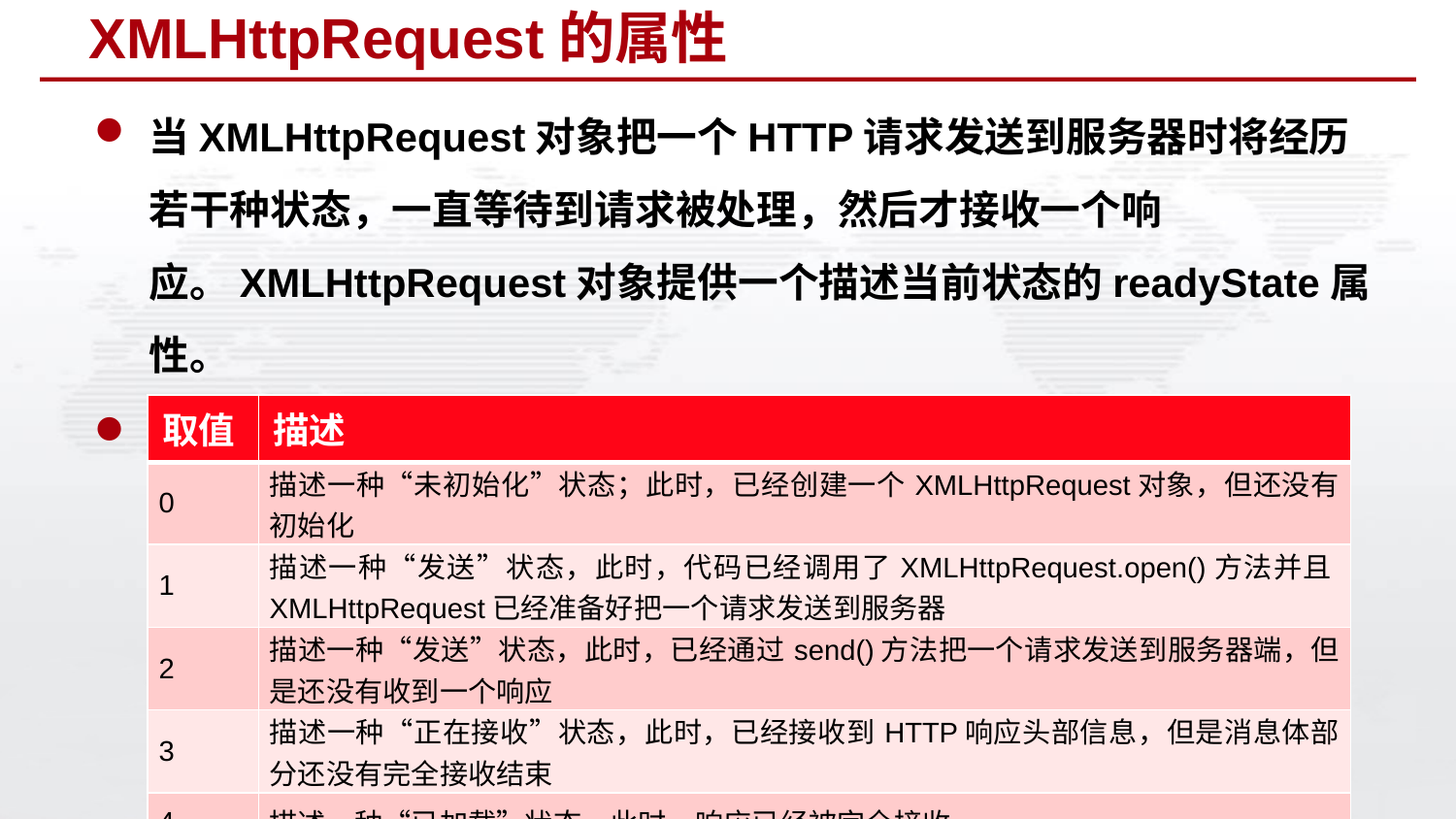

# XMLHttpRequest的属性
当XMLHttpRequest对象把一个HTTP请求发送到服务器时将经历若干种状态，一直等待到请求被处理，然后才接收一个响应。XMLHttpRequest对象提供一个描述当前状态的readyState属性。
 readyState属性取值
| 取值 | 描述 |
| --- | --- |
| 0 | 描述一种“未初始化”状态；此时，已经创建一个XMLHttpRequest对象，但还没有初始化 |
| 1 | 描述一种“发送”状态，此时，代码已经调用了XMLHttpRequest.open()方法并且XMLHttpRequest已经准备好把一个请求发送到服务器 |
| 2 | 描述一种“发送”状态，此时，已经通过send()方法把一个请求发送到服务器端，但是还没有收到一个响应 |
| 3 | 描述一种“正在接收”状态，此时，已经接收到HTTP响应头部信息，但是消息体部分还没有完全接收结束 |
| 4 | 描述一种“已加载”状态，此时，响应已经被完全接收 |